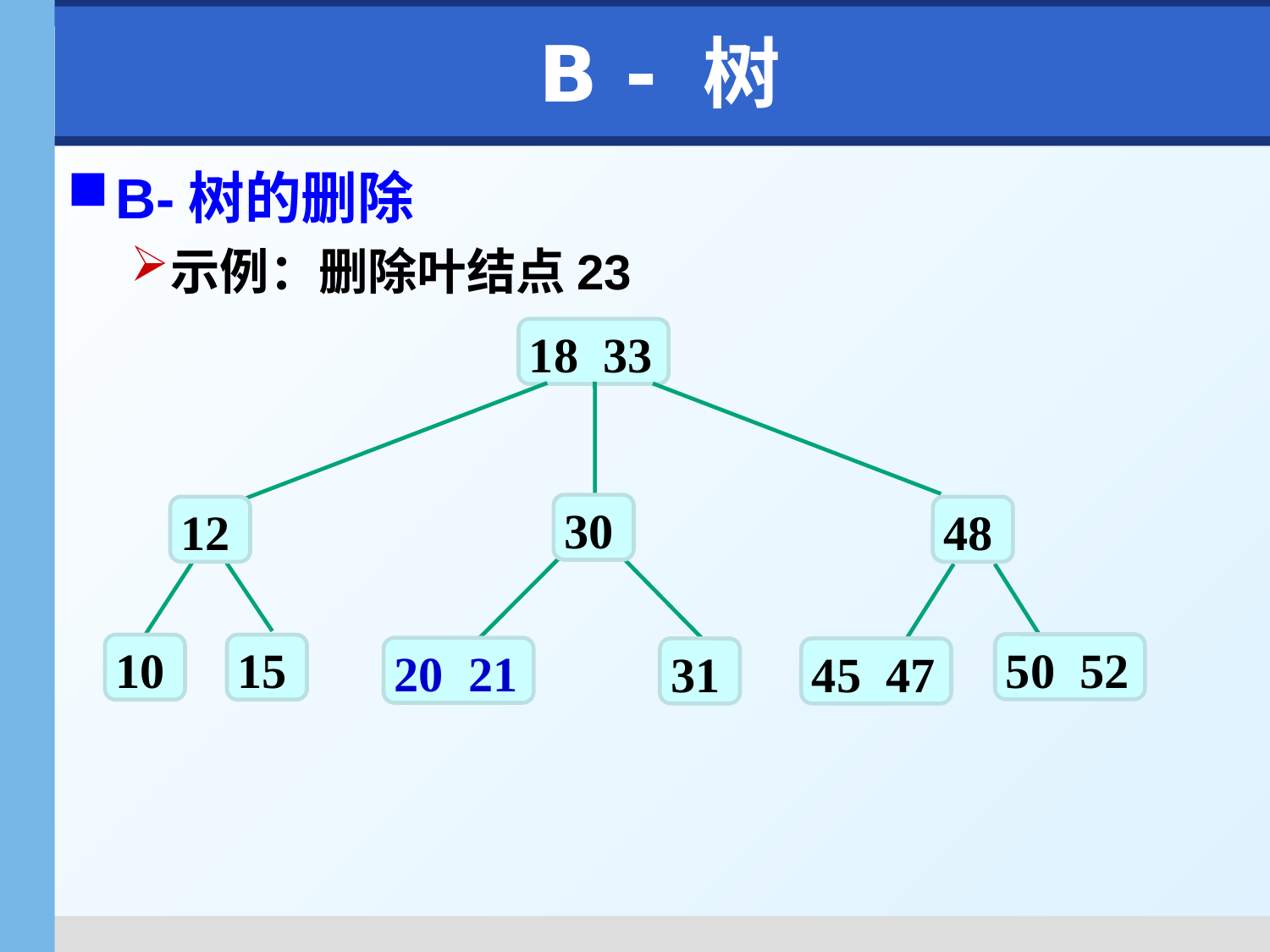

# B - 树
B-树的删除
示例：删除叶结点23

18  33

30
12
48

50  52
10
15
20  21
31
45  47